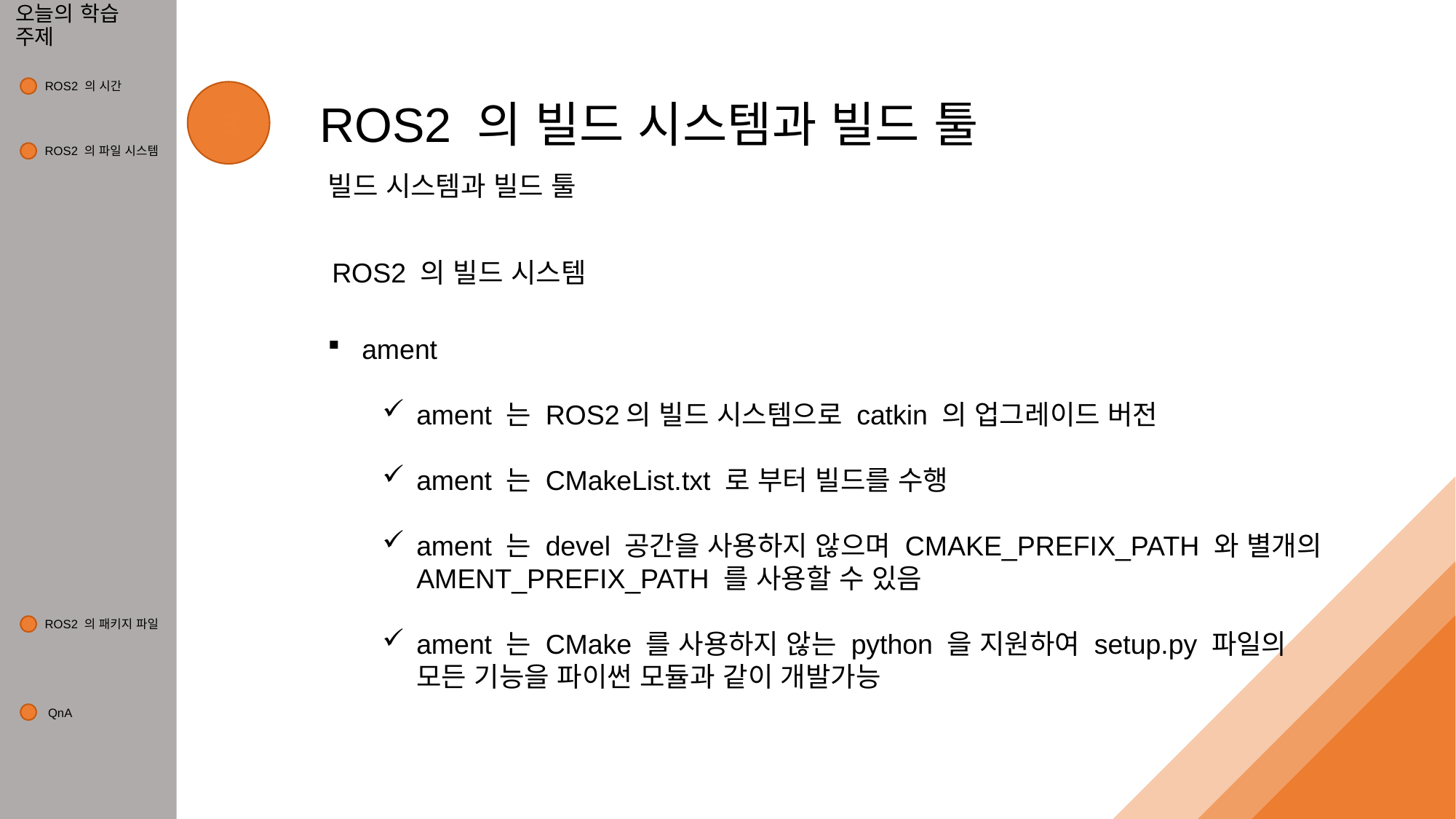

# 오늘의 학습 주제
ROS2 의 시간
1
3
ROS2 의 빌드 시스템과 빌드 툴
ROS2 의 파일 시스템
2
빌드 시스템과 빌드 툴
ROS2 의 빌드 시스템
ament

ament 는 ROS2의 빌드 시스템으로 catkin 의 업그레이드 버전

ament 는 CMakeList.txt 로 부터 빌드를 수행

ament 는 devel 공간을 사용하지 않으며 CMAKE_PREFIX_PATH 와 별개의 AMENT_PREFIX_PATH 를 사용할 수 있음

ament 는 CMake 를 사용하지 않는 python 을 지원하여 setup.py 파일의 모든 기능을 파이썬 모듈과 같이 개발가능

ROS2 의 패키지 파일
4
QnA
5